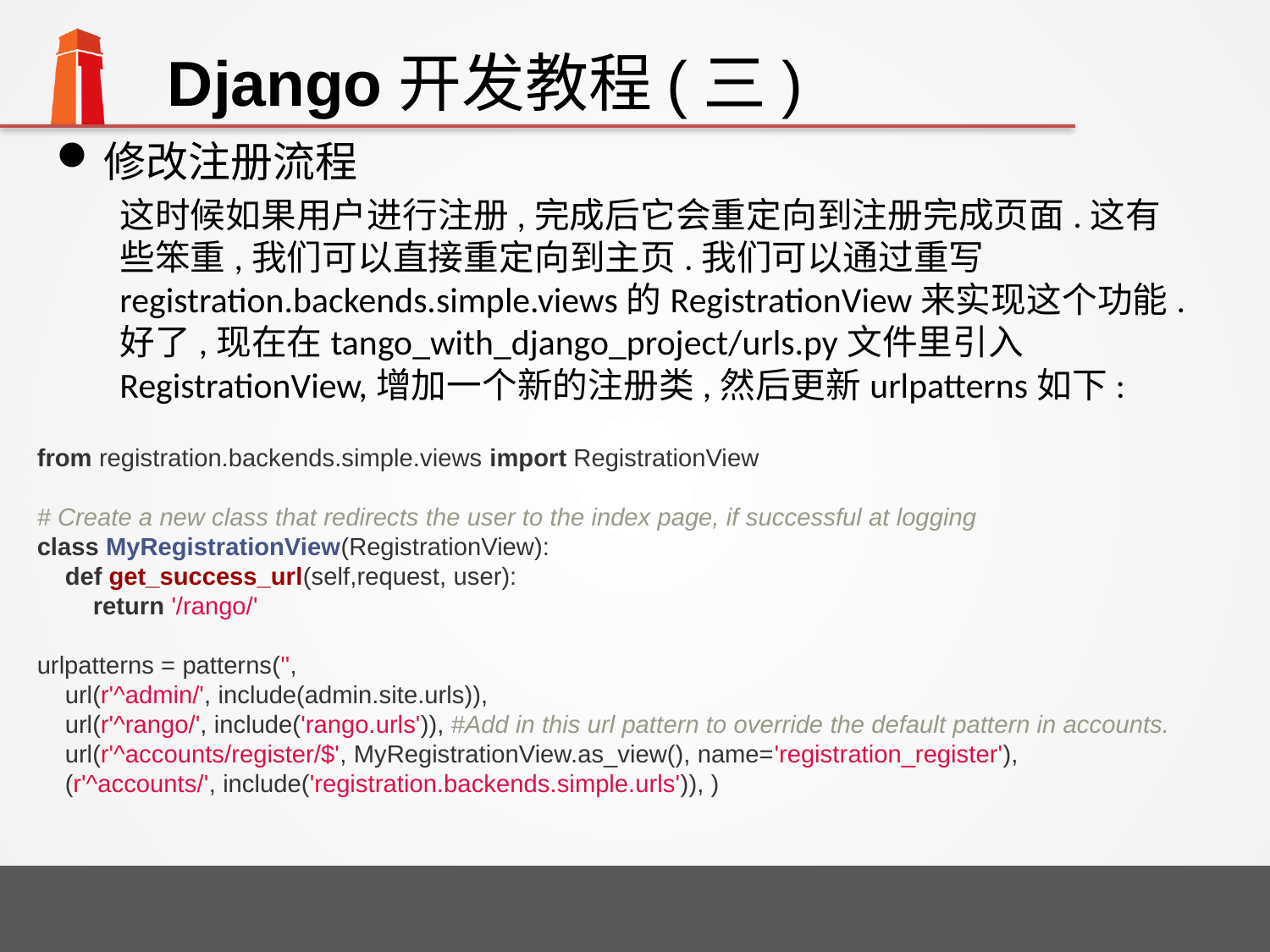

# Django开发教程(三)
修改注册流程
这时候如果用户进行注册,完成后它会重定向到注册完成页面.这有些笨重,我们可以直接重定向到主页.我们可以通过重写registration.backends.simple.views的RegistrationView来实现这个功能.好了,现在在tango_with_django_project/urls.py文件里引入RegistrationView,增加一个新的注册类,然后更新urlpatterns如下:
from registration.backends.simple.views import RegistrationView

# Create a new class that redirects the user to the index page, if successful at logging
class MyRegistrationView(RegistrationView):
    def get_success_url(self,request, user):
        return '/rango/'

urlpatterns = patterns('',
    url(r'^admin/', include(admin.site.urls)),
    url(r'^rango/', include('rango.urls')), #Add in this url pattern to override the default pattern in accounts.
    url(r'^accounts/register/$', MyRegistrationView.as_view(), name='registration_register'),
    (r'^accounts/', include('registration.backends.simple.urls')), )